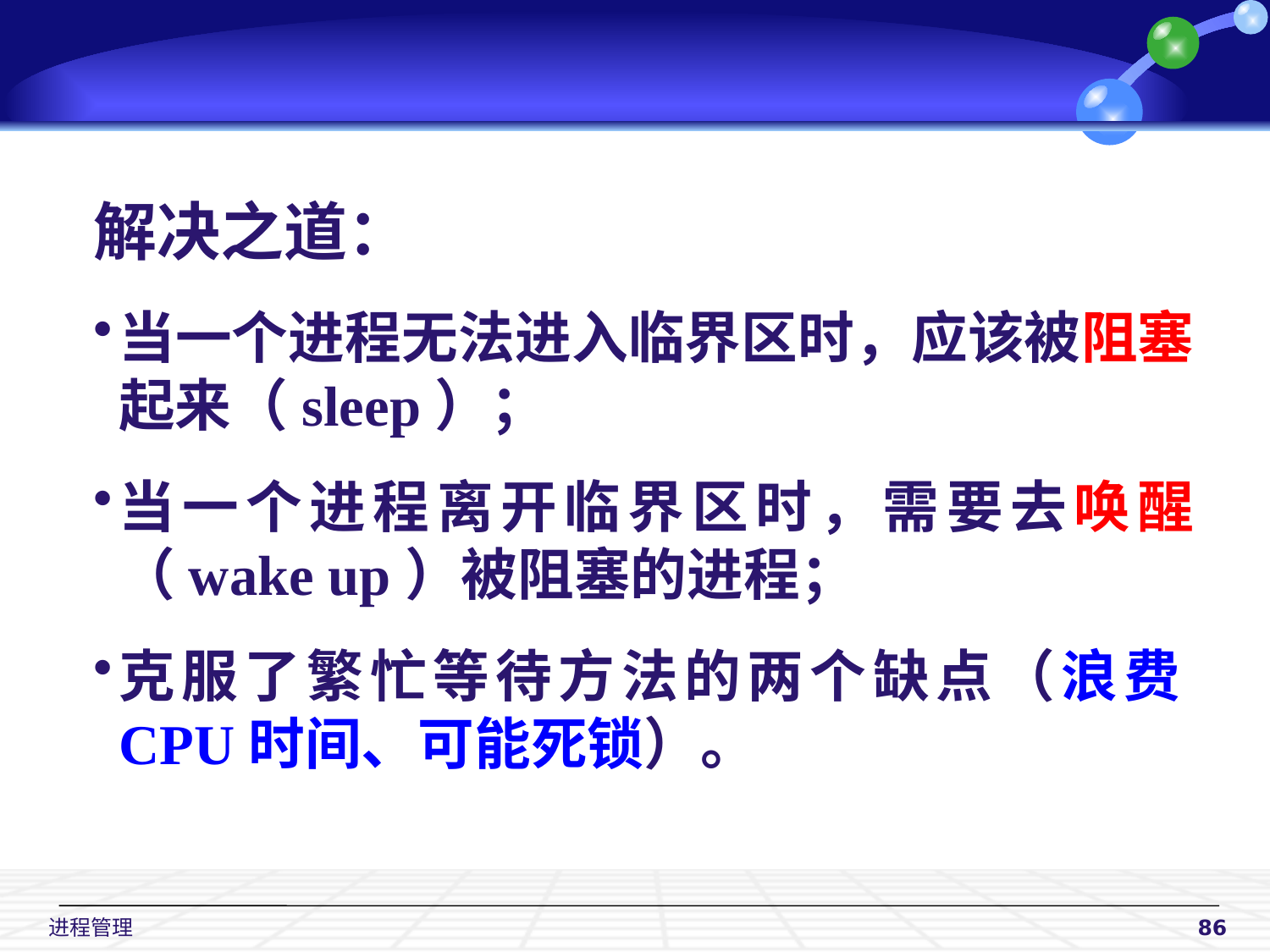

解决之道：
当一个进程无法进入临界区时，应该被阻塞起来（sleep）；
当一个进程离开临界区时，需要去唤醒（wake up）被阻塞的进程；
克服了繁忙等待方法的两个缺点（浪费CPU时间、可能死锁）。
   进程管理
86